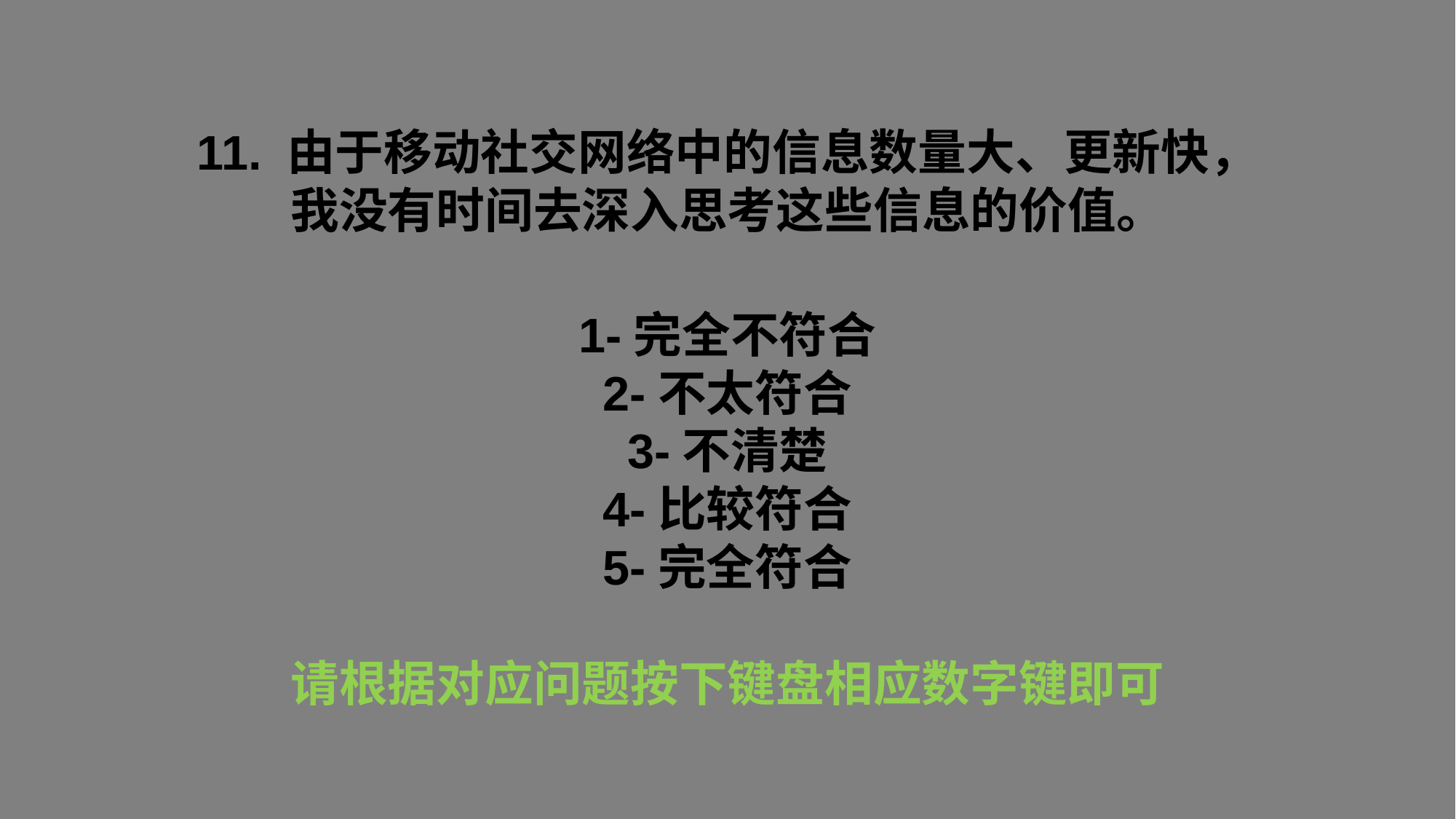

11. 由于移动社交网络中的信息数量大、更新快，
我没有时间去深入思考这些信息的价值。
1-完全不符合
2-不太符合
3-不清楚
4-比较符合
5-完全符合

请根据对应问题按下键盘相应数字键即可